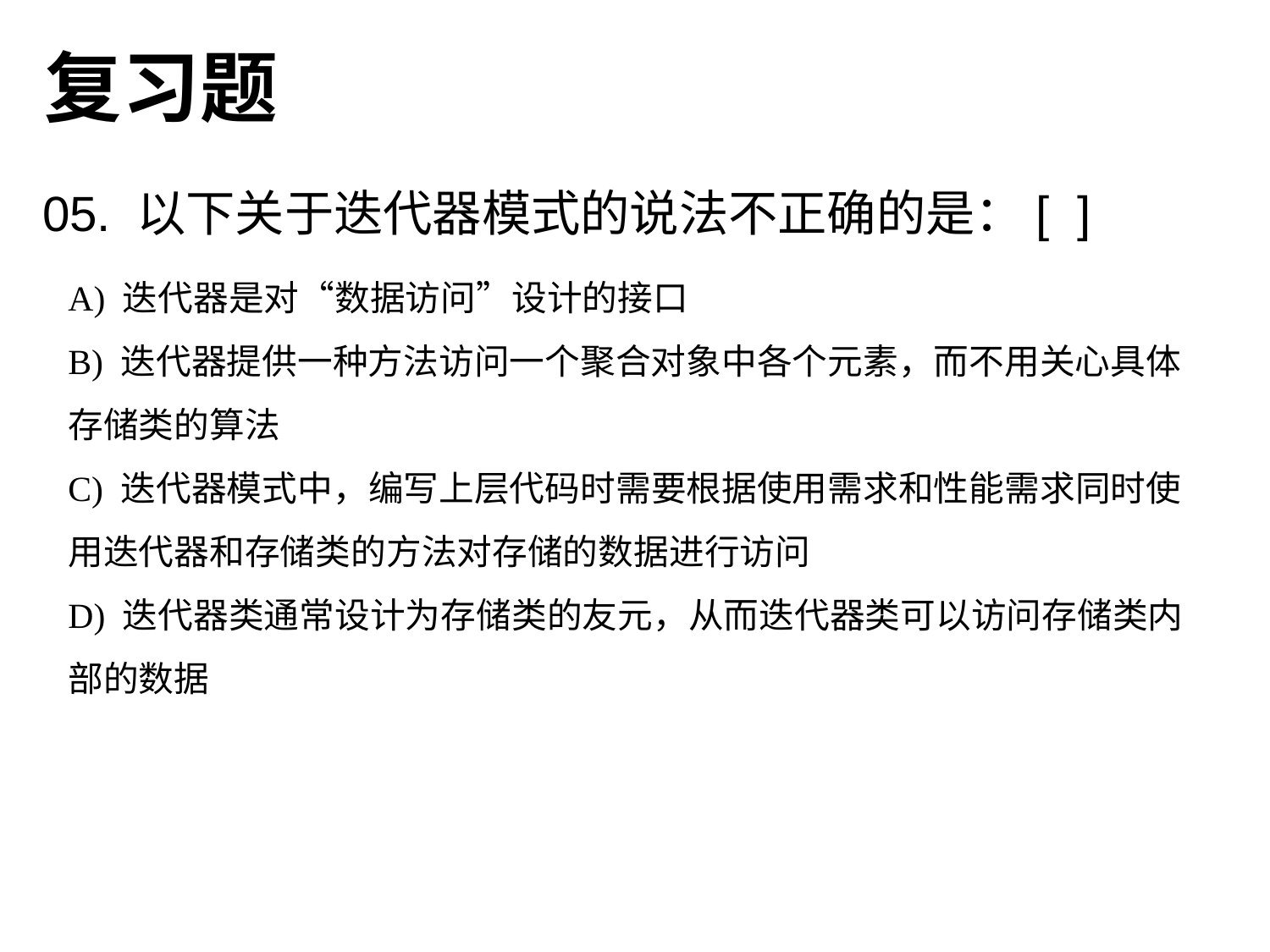

复习题
05. 以下关于迭代器模式的说法不正确的是：[  ]
A) 迭代器是对“数据访问”设计的接口
B) 迭代器提供一种方法访问一个聚合对象中各个元素，而不用关心具体存储类的算法
C) 迭代器模式中，编写上层代码时需要根据使用需求和性能需求同时使用迭代器和存储类的方法对存储的数据进行访问
D) 迭代器类通常设计为存储类的友元，从而迭代器类可以访问存储类内部的数据